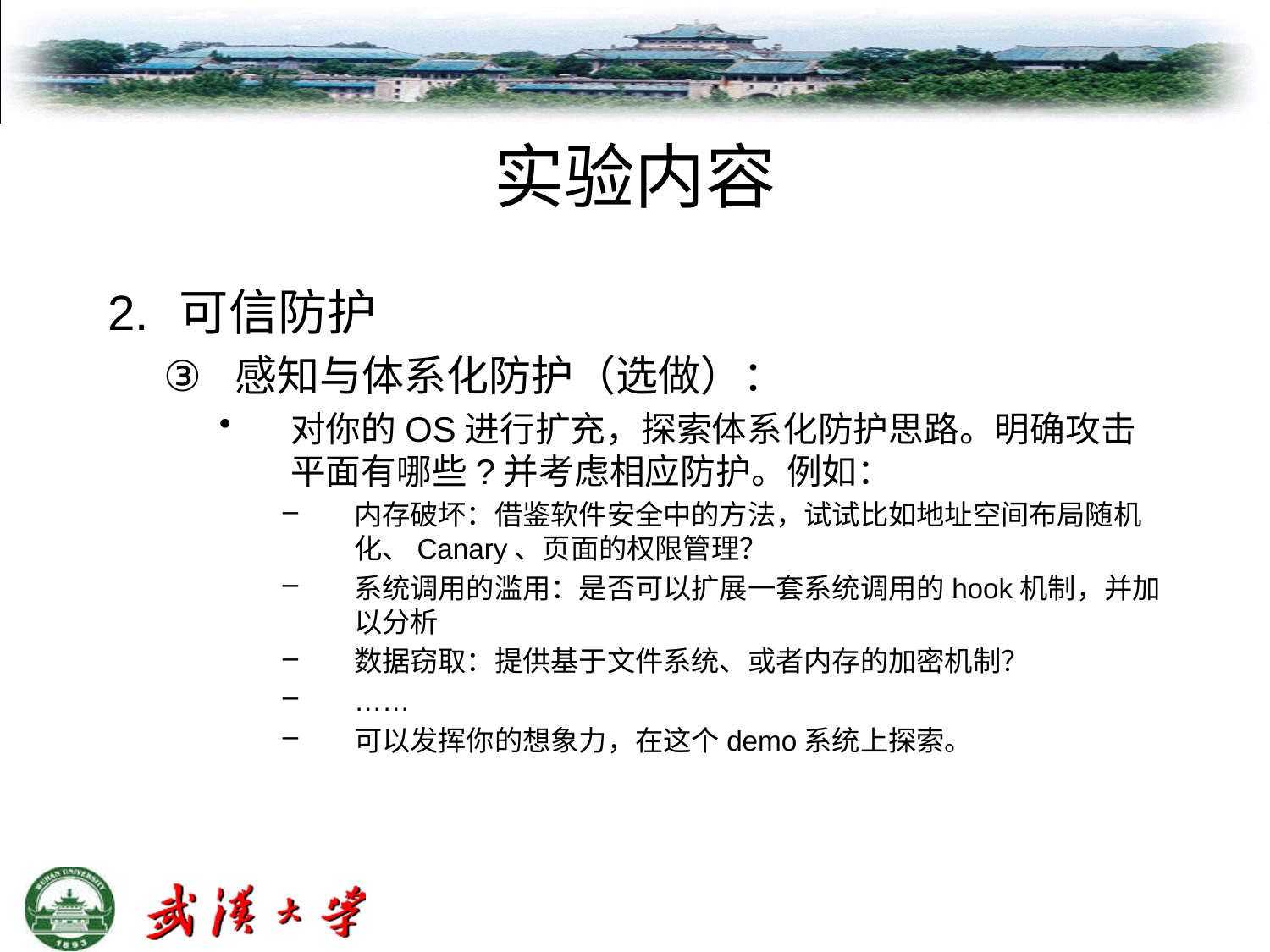

# 实验内容
可信防护
感知与体系化防护（选做）：
对你的OS进行扩充，探索体系化防护思路。明确攻击平面有哪些?并考虑相应防护。例如：
内存破坏：借鉴软件安全中的方法，试试比如地址空间布局随机化、Canary、页面的权限管理？
系统调用的滥用：是否可以扩展一套系统调用的hook机制，并加以分析
数据窃取：提供基于文件系统、或者内存的加密机制？
……
可以发挥你的想象力，在这个demo系统上探索。